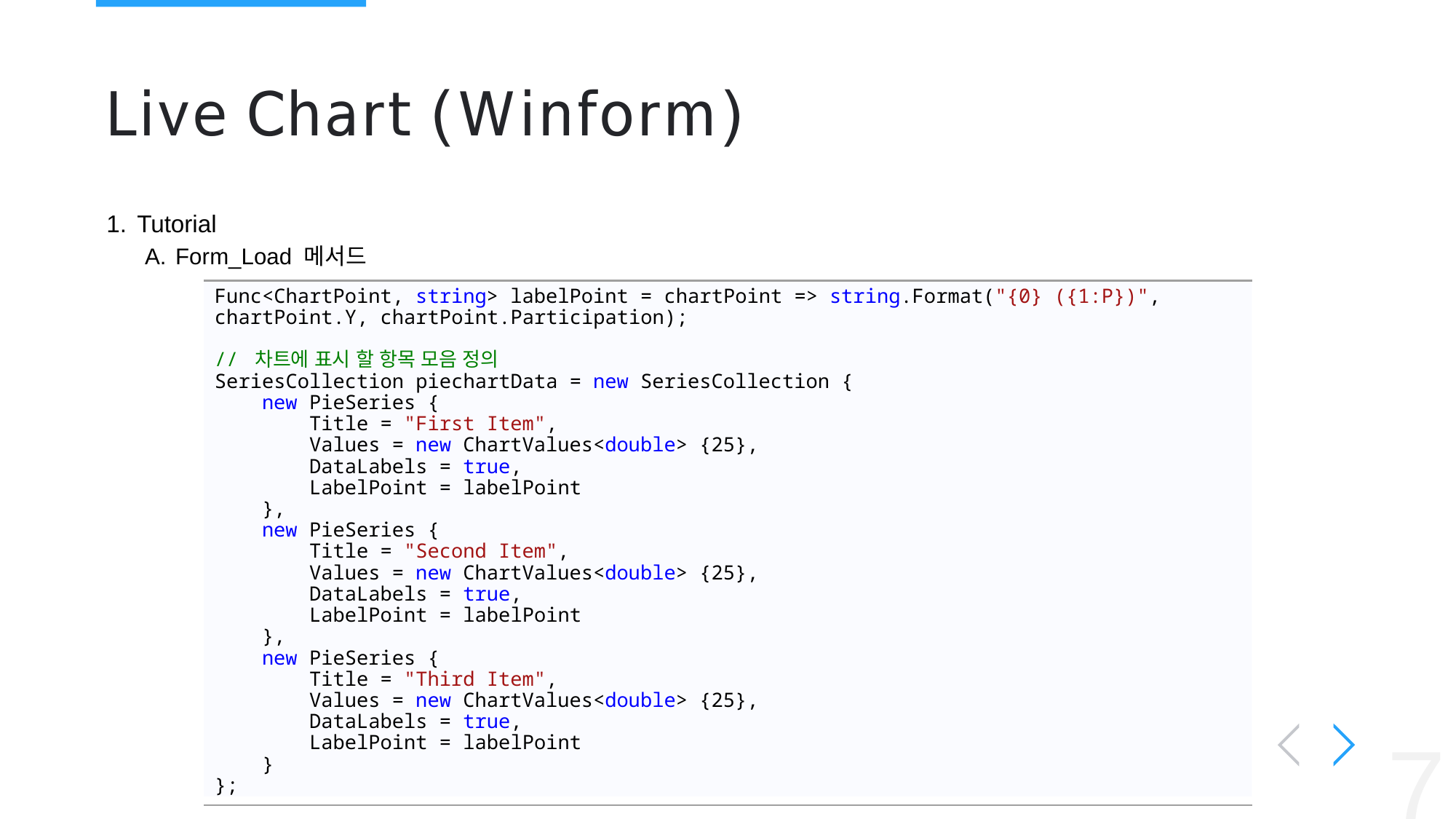

# Live Chart (Winform)
Tutorial
Form_Load 메서드

Func<ChartPoint, string> labelPoint = chartPoint => string.Format("{0} ({1:P})", chartPoint.Y, chartPoint.Participation);

// 차트에 표시 할 항목 모음 정의
SeriesCollection piechartData = new SeriesCollection {
    new PieSeries {
        Title = "First Item",
        Values = new ChartValues<double> {25},
        DataLabels = true,
        LabelPoint = labelPoint
    },
    new PieSeries {
        Title = "Second Item",
        Values = new ChartValues<double> {25},
        DataLabels = true,
        LabelPoint = labelPoint
    },
    new PieSeries {
        Title = "Third Item",
        Values = new ChartValues<double> {25},
        DataLabels = true,
        LabelPoint = labelPoint
    }
};
7